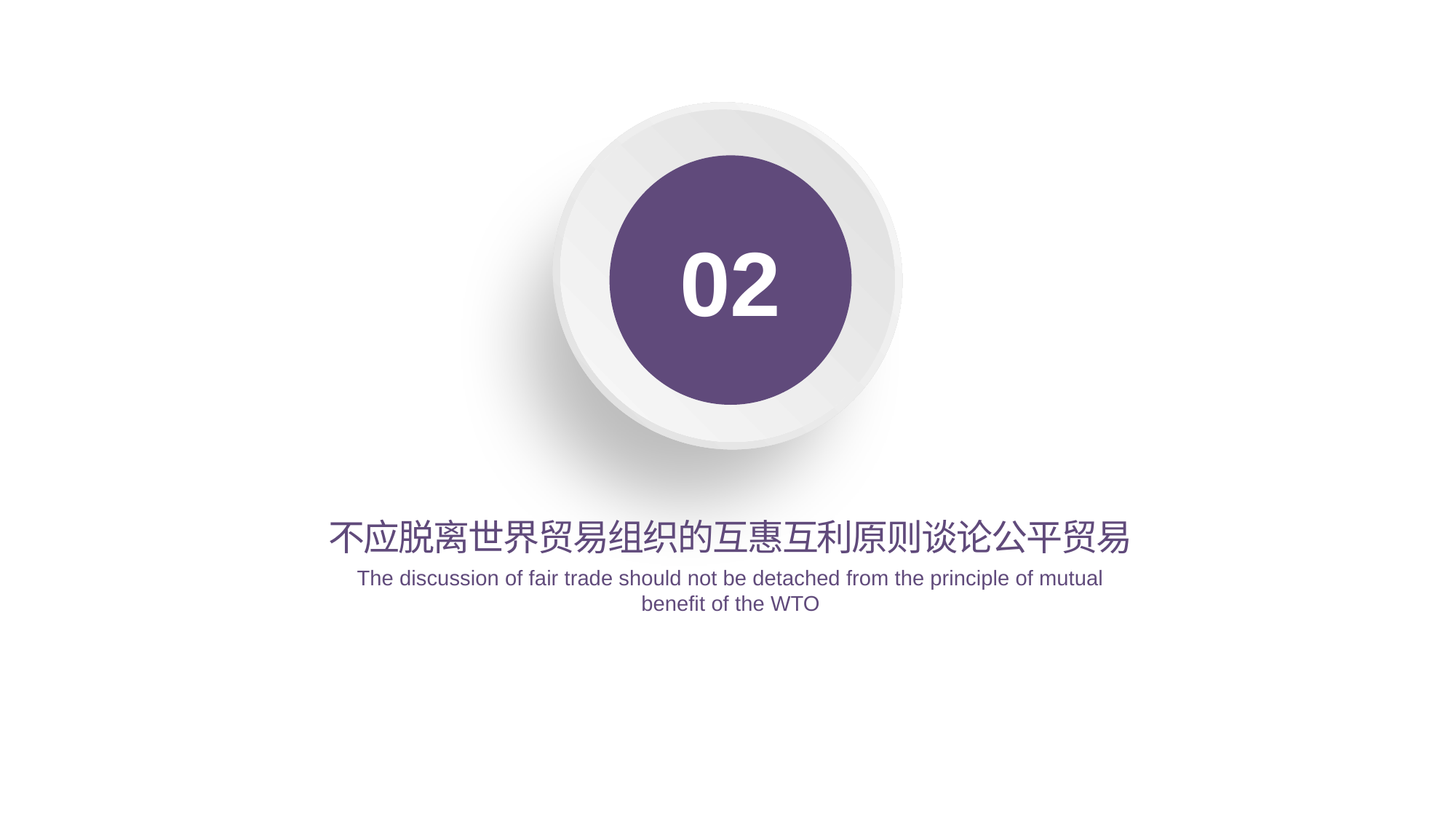

02
不应脱离世界贸易组织的互惠互利原则谈论公平贸易
The discussion of fair trade should not be detached from the principle of mutual benefit of the WTO